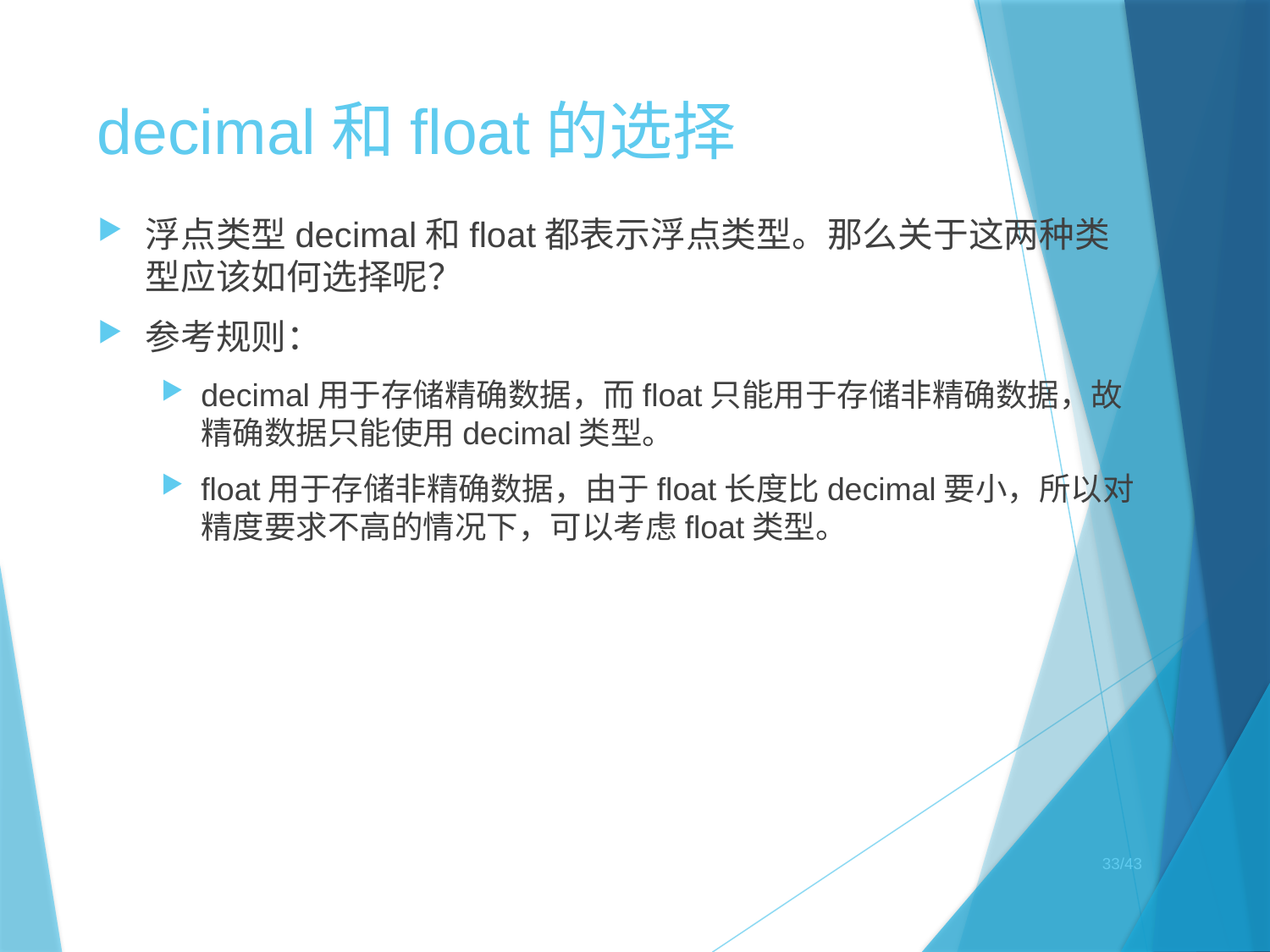

# decimal和float的选择
浮点类型decimal和float都表示浮点类型。那么关于这两种类型应该如何选择呢？
参考规则：
decimal用于存储精确数据，而float只能用于存储非精确数据，故精确数据只能使用decimal类型。
float用于存储非精确数据，由于float长度比decimal要小，所以对精度要求不高的情况下，可以考虑float类型。
33/43